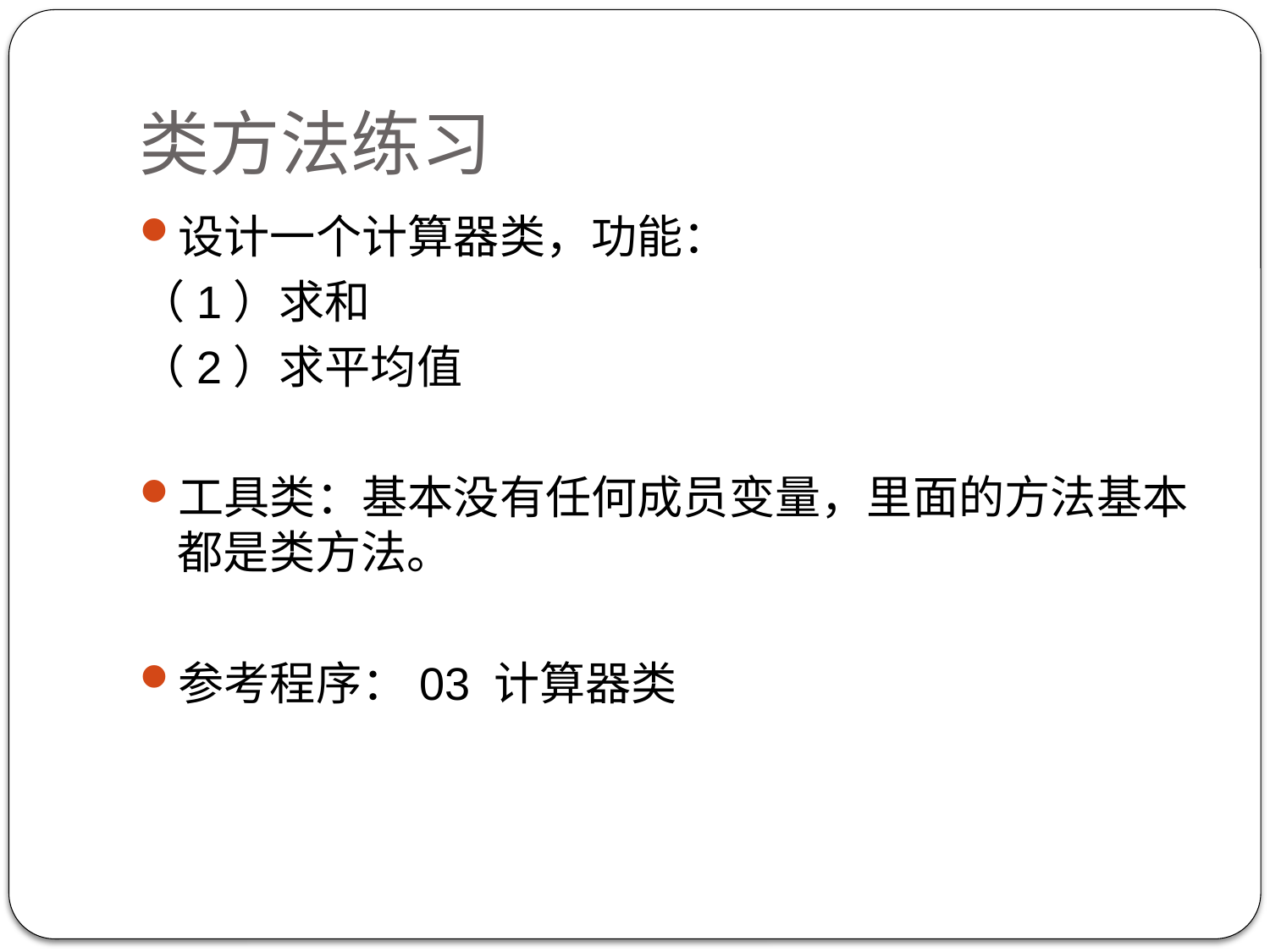

# 类方法练习
设计一个计算器类，功能：
（1）求和
（2）求平均值

工具类：基本没有任何成员变量，里面的方法基本都是类方法。

参考程序：03 计算器类